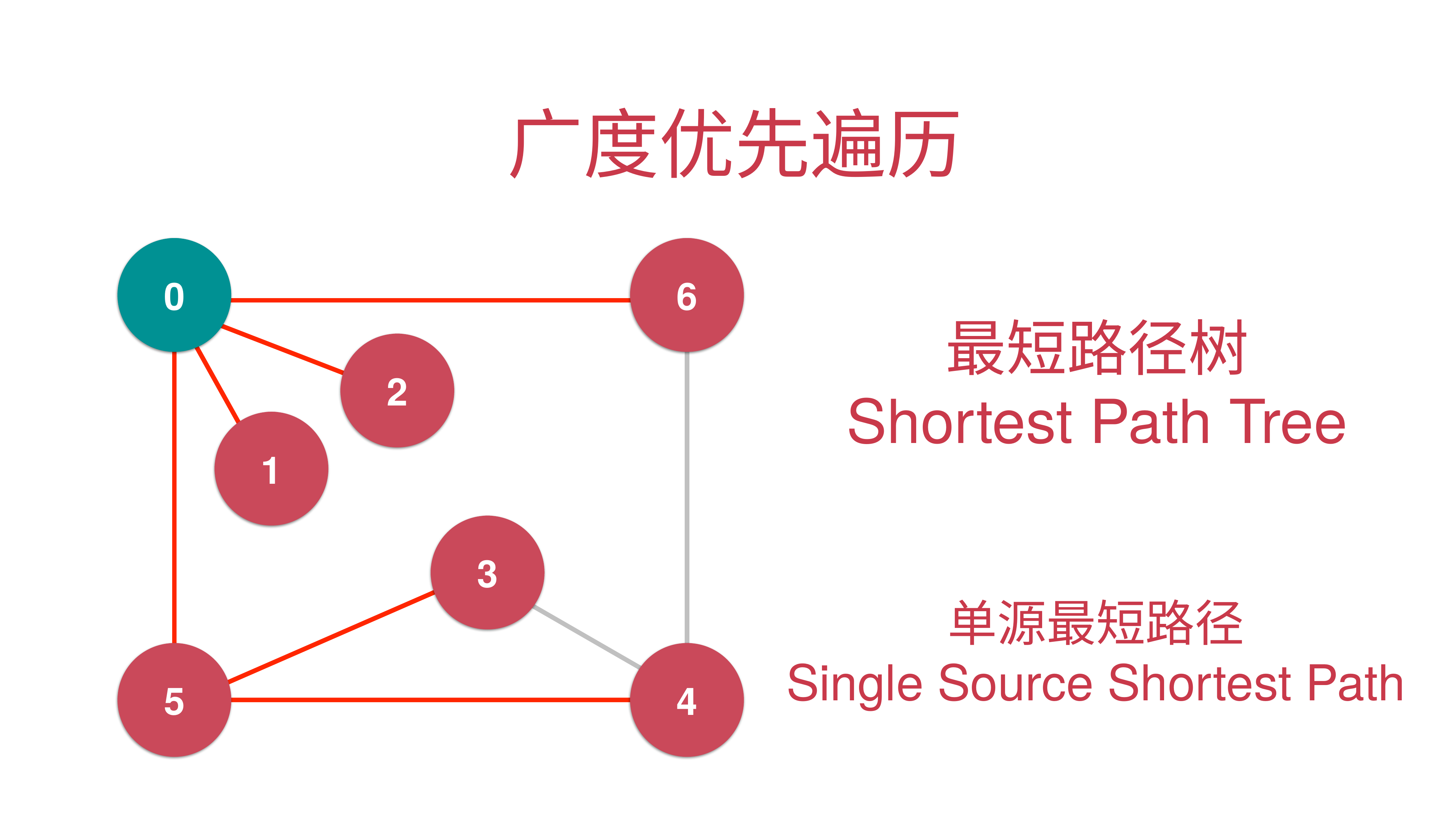

# 广度优先遍历
0
6
最短路径树
Shortest Path Tree

2
1
3
单源最短路径
Single Source Shortest Path

5
4